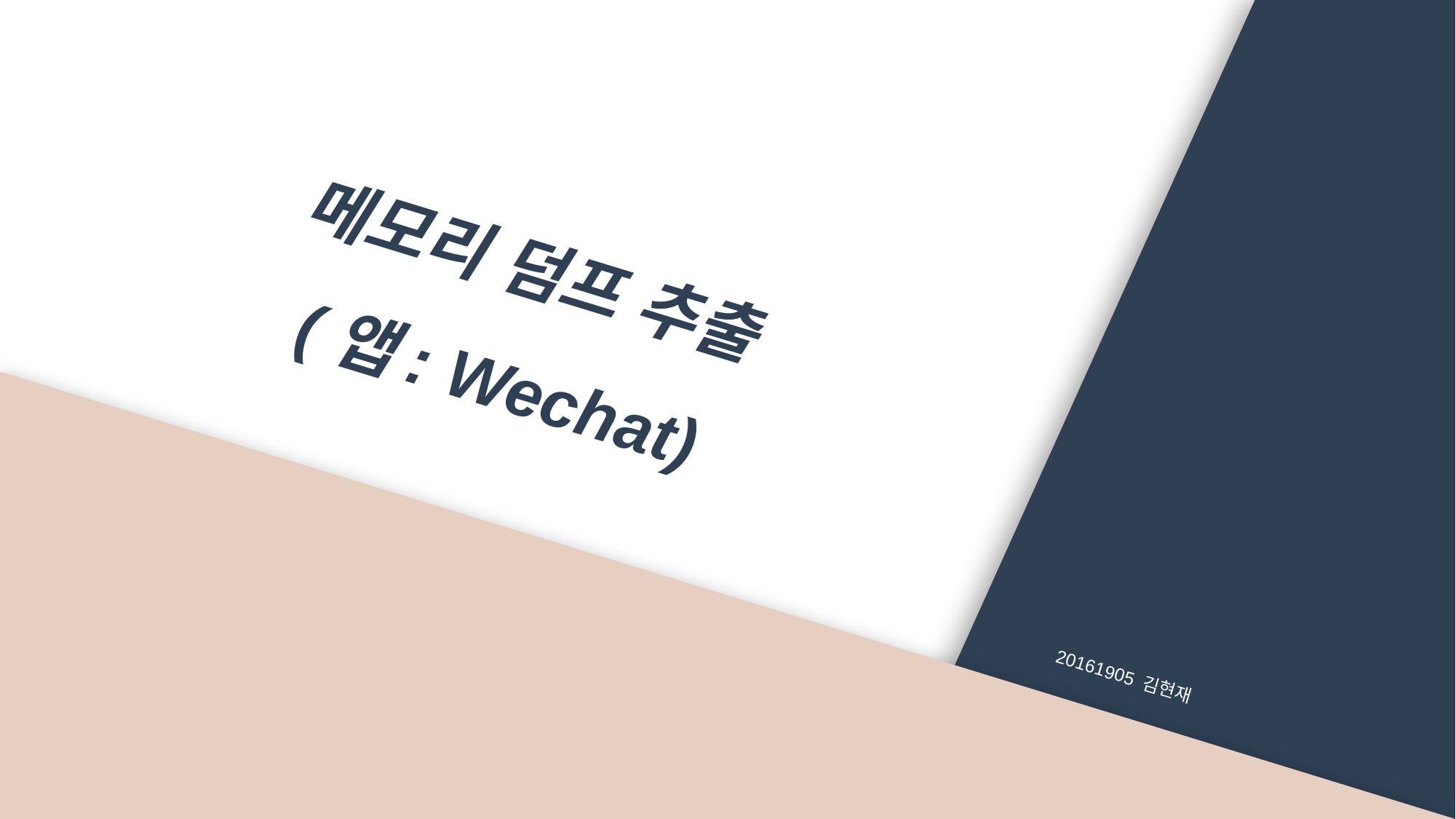

메모리 덤프 추출
(앱: Wechat)

20161905 김현재